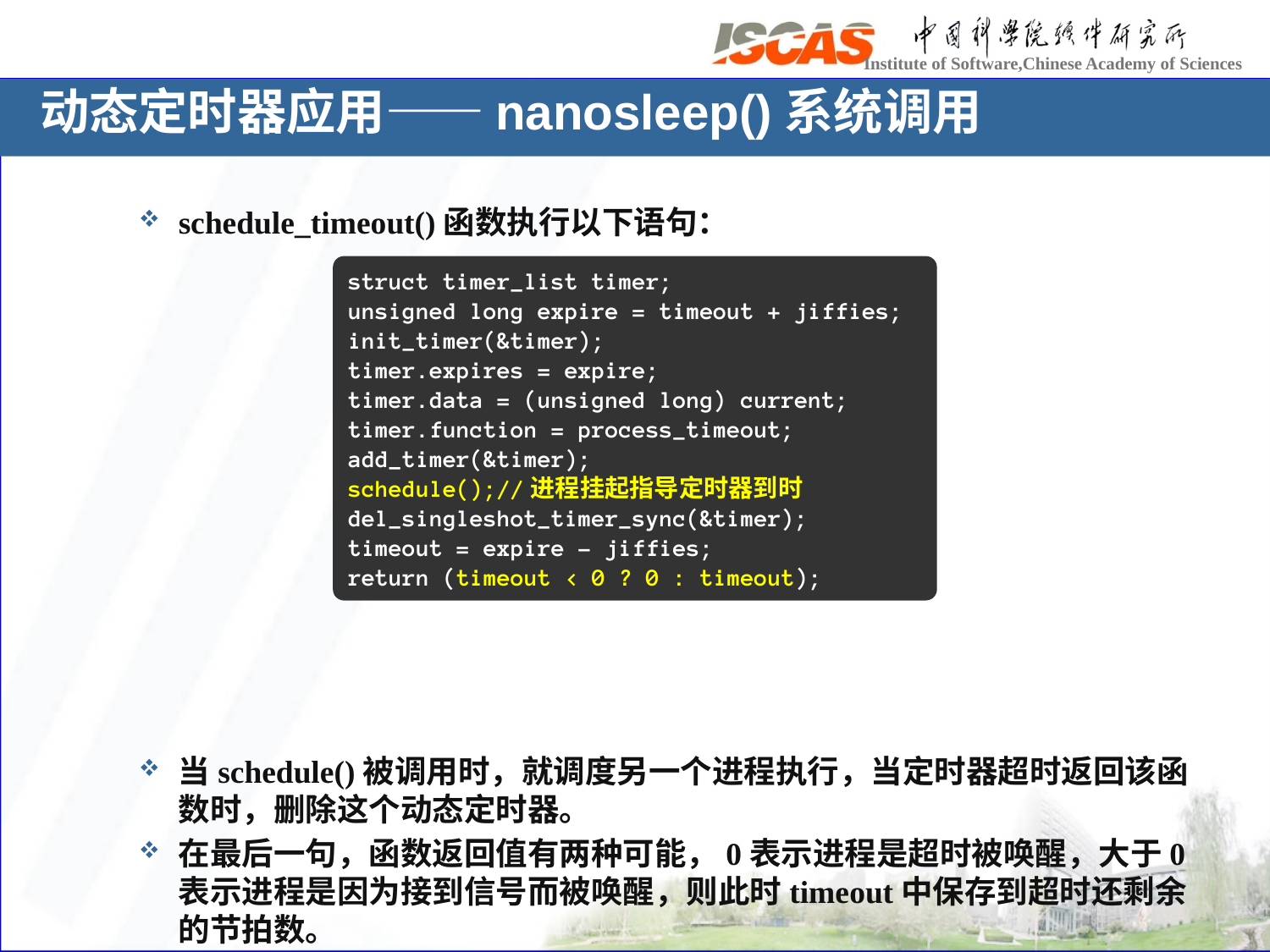

# 动态定时器应用——nanosleep()系统调用
schedule_timeout()函数执行以下语句：

当schedule()被调用时，就调度另一个进程执行，当定时器超时返回该函数时，删除这个动态定时器。
在最后一句，函数返回值有两种可能，0表示进程是超时被唤醒，大于0表示进程是因为接到信号而被唤醒，则此时timeout中保存到超时还剩余的节拍数。
struct timer_list timer;
unsigned long expire = timeout + jiffies;
init_timer(&timer);
timer.expires = expire;
timer.data = (unsigned long) current;
timer.function = process_timeout;
add_timer(&timer);
schedule();//进程挂起指导定时器到时
del_singleshot_timer_sync(&timer);
timeout = expire – jiffies;
return (timeout < 0 ? 0 : timeout);